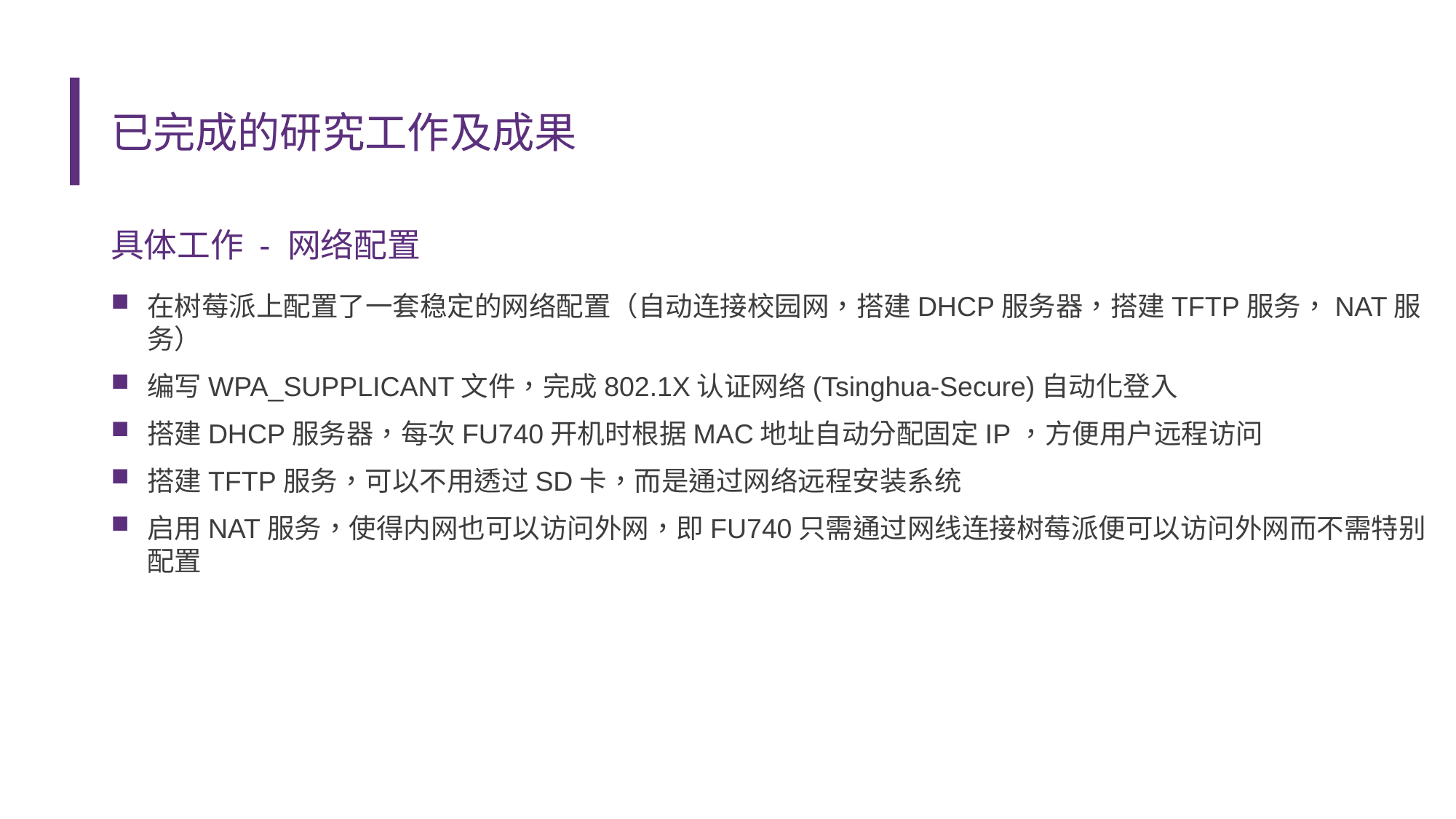

# 已完成的研究工作及成果
具体工作 - 网络配置
在树莓派上配置了一套稳定的网络配置（自动连接校园网，搭建DHCP服务器，搭建TFTP服务，NAT服务）
编写WPA_SUPPLICANT文件，完成802.1X认证网络(Tsinghua-Secure)自动化登入
搭建DHCP服务器，每次FU740开机时根据MAC地址自动分配固定IP，方便用户远程访问
搭建TFTP服务，可以不用透过SD卡，而是通过网络远程安装系统
启用NAT服务，使得内网也可以访问外网，即FU740只需通过网线连接树莓派便可以访问外网而不需特别配置